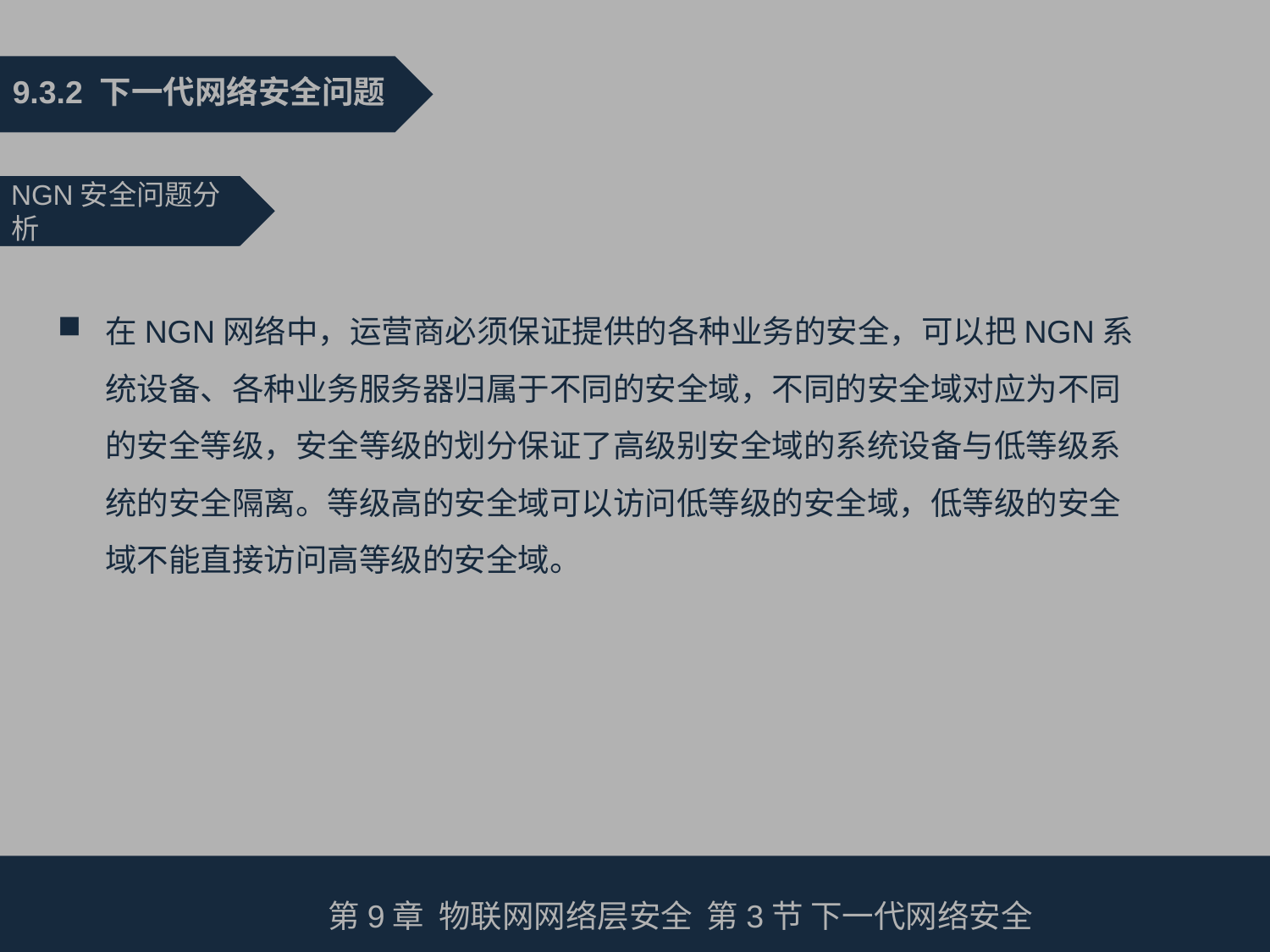

9.3.2 下一代网络安全问题
NGN安全问题分析
在NGN网络中，运营商必须保证提供的各种业务的安全，可以把NGN系统设备、各种业务服务器归属于不同的安全域，不同的安全域对应为不同的安全等级，安全等级的划分保证了高级别安全域的系统设备与低等级系统的安全隔离。等级高的安全域可以访问低等级的安全域，低等级的安全域不能直接访问高等级的安全域。
第9章  物联网网络层安全  第3节 下一代网络安全